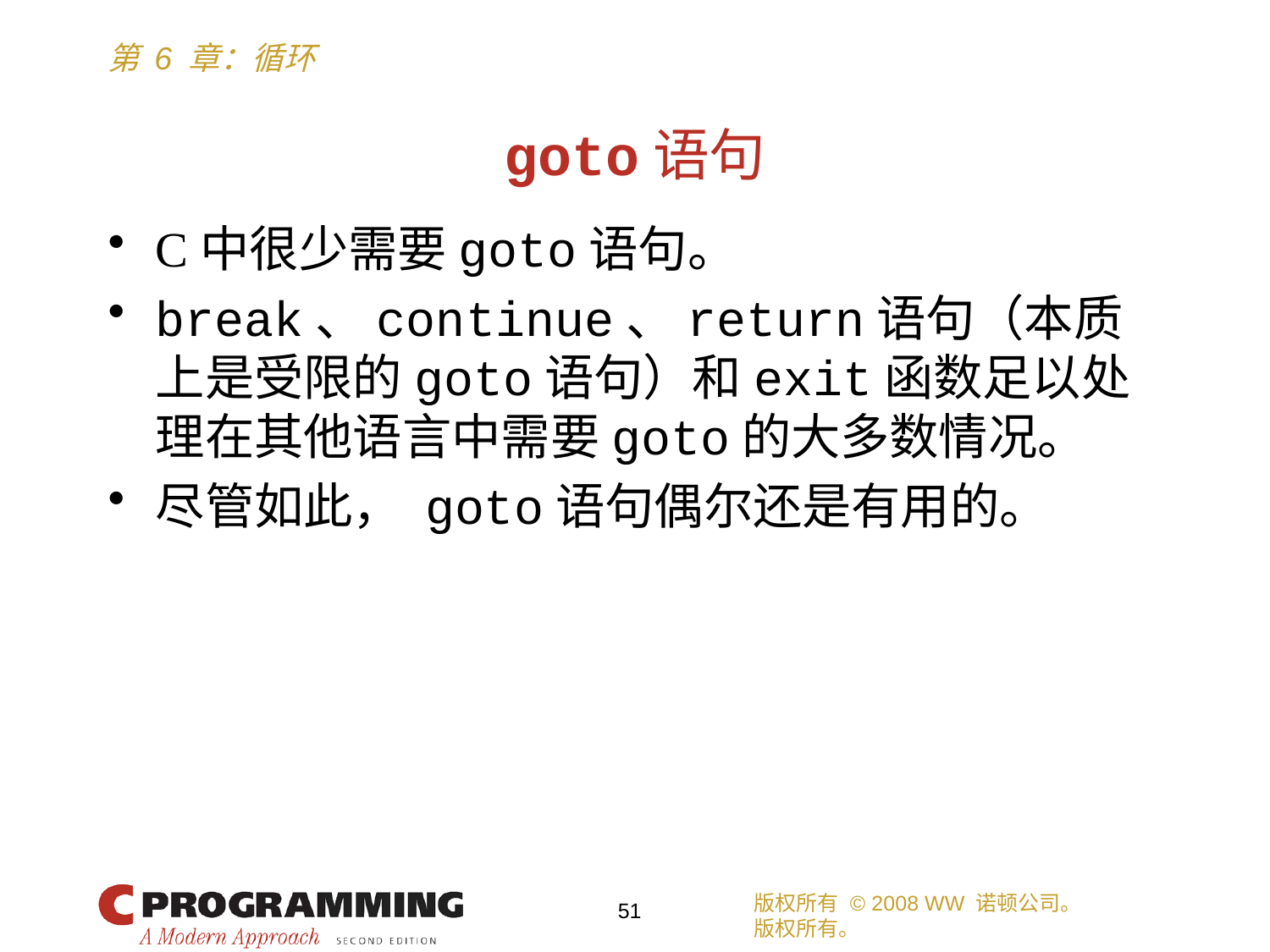

# goto语句
C中很少需要goto语句。
break、continue、return语句（本质上是受限的goto语句）和exit函数足以处理在其他语言中需要goto的大多数情况。
尽管如此， goto语句偶尔还是有用的。
版权所有 © 2008 WW 诺顿公司。
版权所有。
51